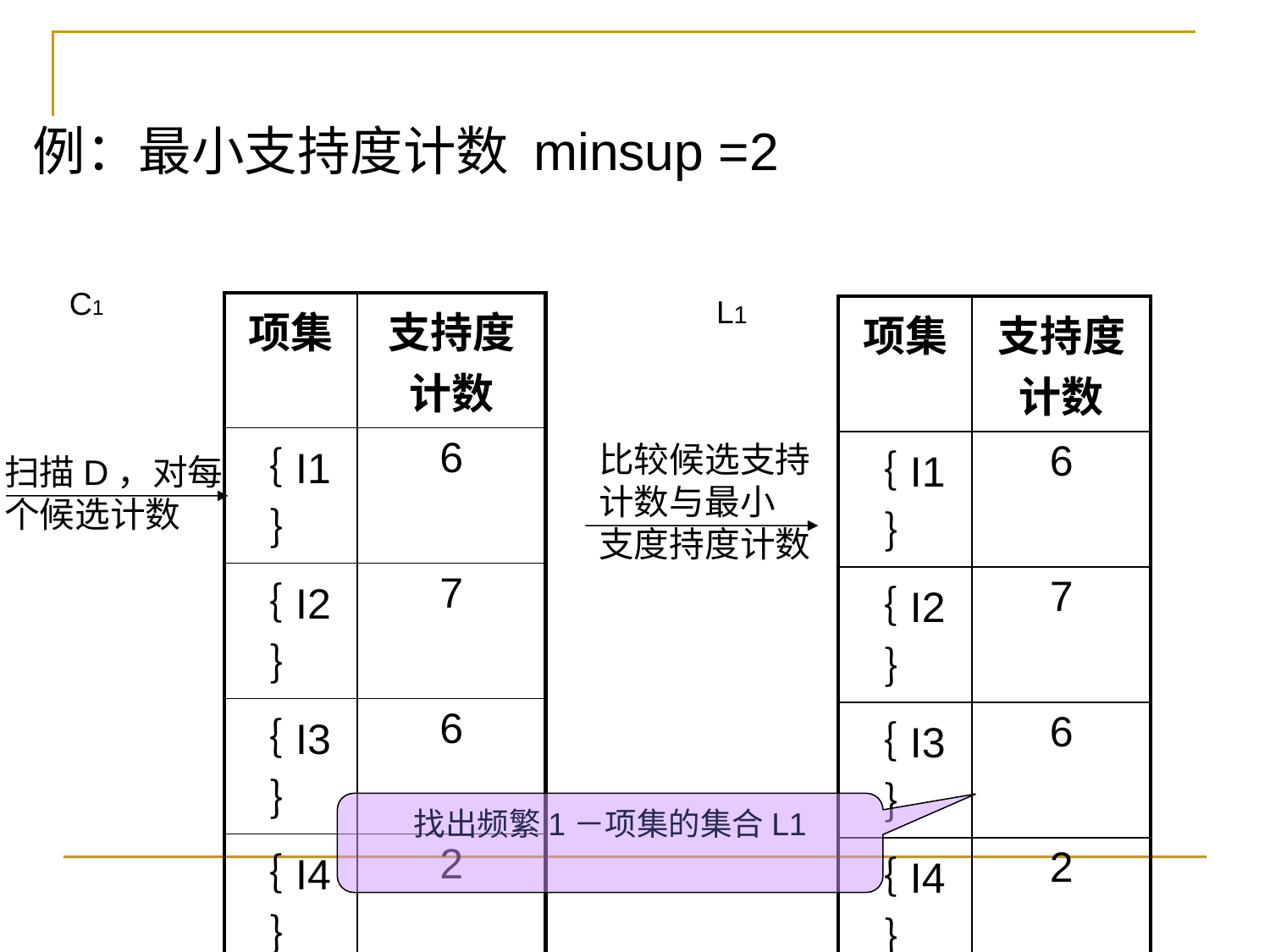

例：最小支持度计数 minsup =2

C1
L1
| 项集 | 支持度计数 |
| --- | --- |
| ｛I1｝ | 6 |
| ｛I2｝ | 7 |
| ｛I3｝ | 6 |
| ｛I4｝ | 2 |
| ｛I5｝ | 2 |
| 项集 | 支持度计数 |
| --- | --- |
| ｛I1｝ | 6 |
| ｛I2｝ | 7 |
| ｛I3｝ | 6 |
| ｛I4｝ | 2 |
| ｛I5｝ | 2 |
比较候选支持
计数与最小
支度持度计数
扫描D，对每
个候选计数

找出频繁1－项集的集合L1